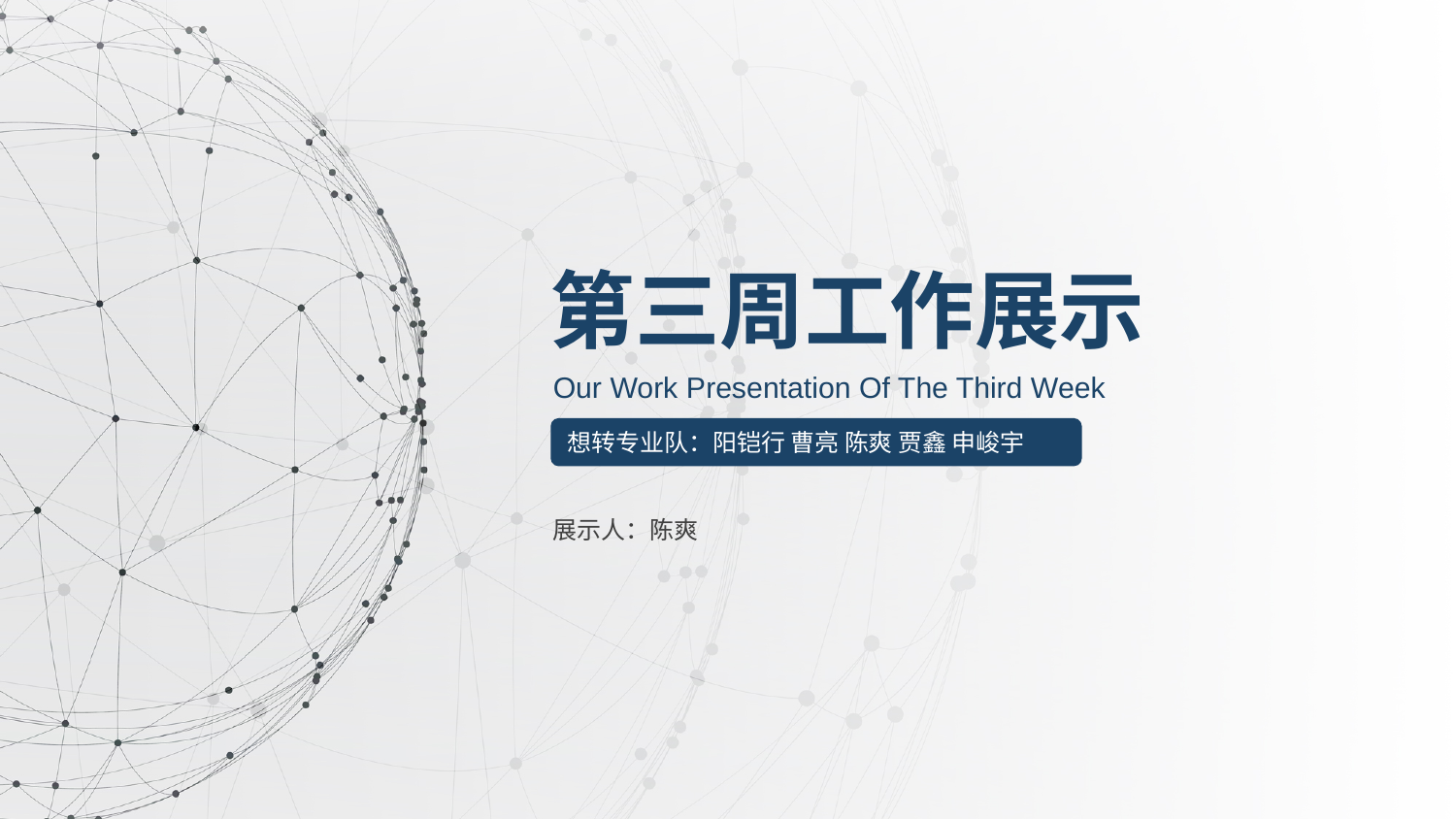

第三周工作展示
Our Work Presentation Of The Third Week
想转专业队：阳铠行 曹亮 陈爽 贾鑫 申峻宇
展示人：陈爽